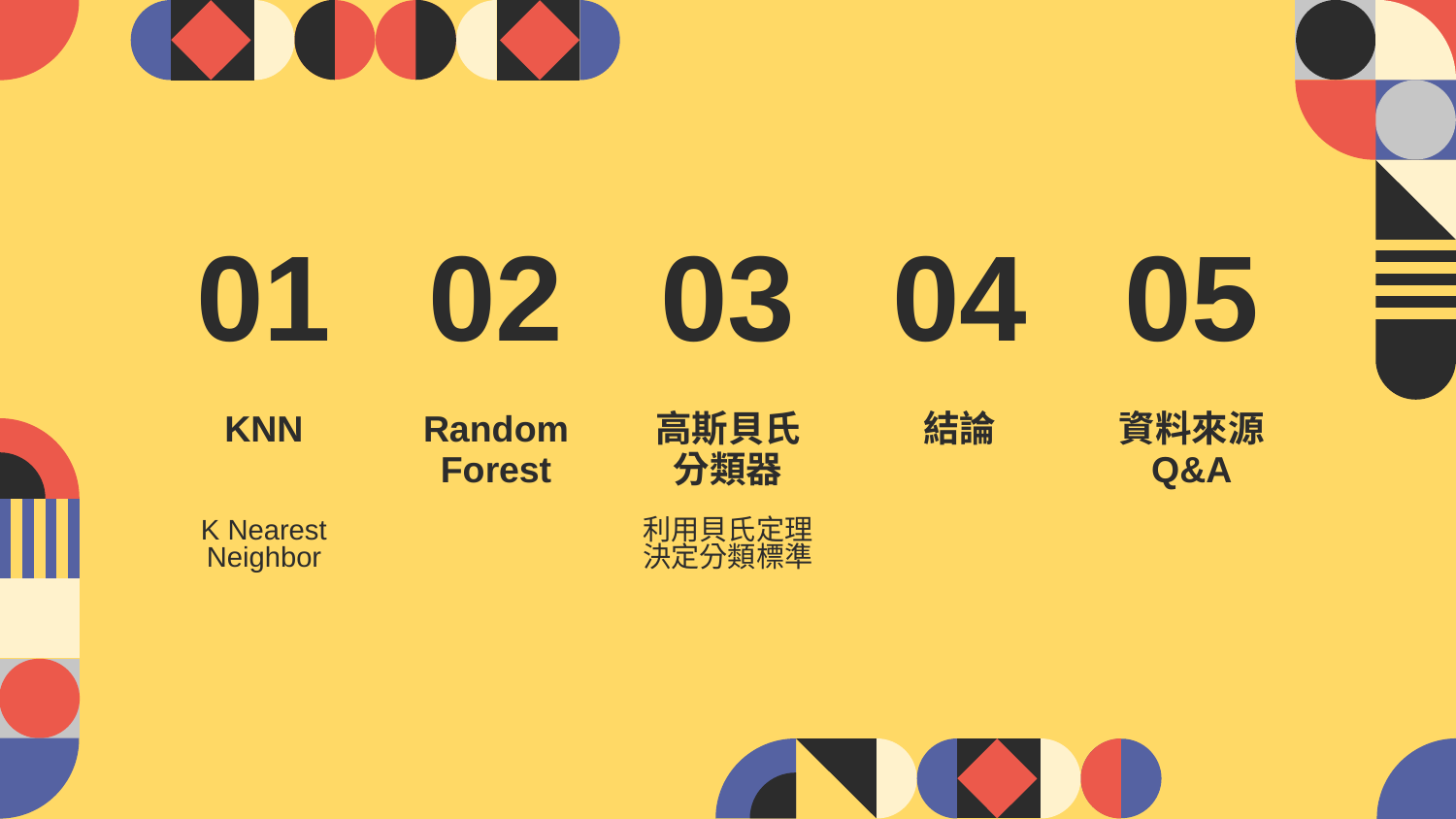

01
02
03
04
05
Random
Forest
高斯貝氏
分類器
結論
資料來源
Q&A
# KNN
K Nearest Neighbor
利用貝氏定理
決定分類標準